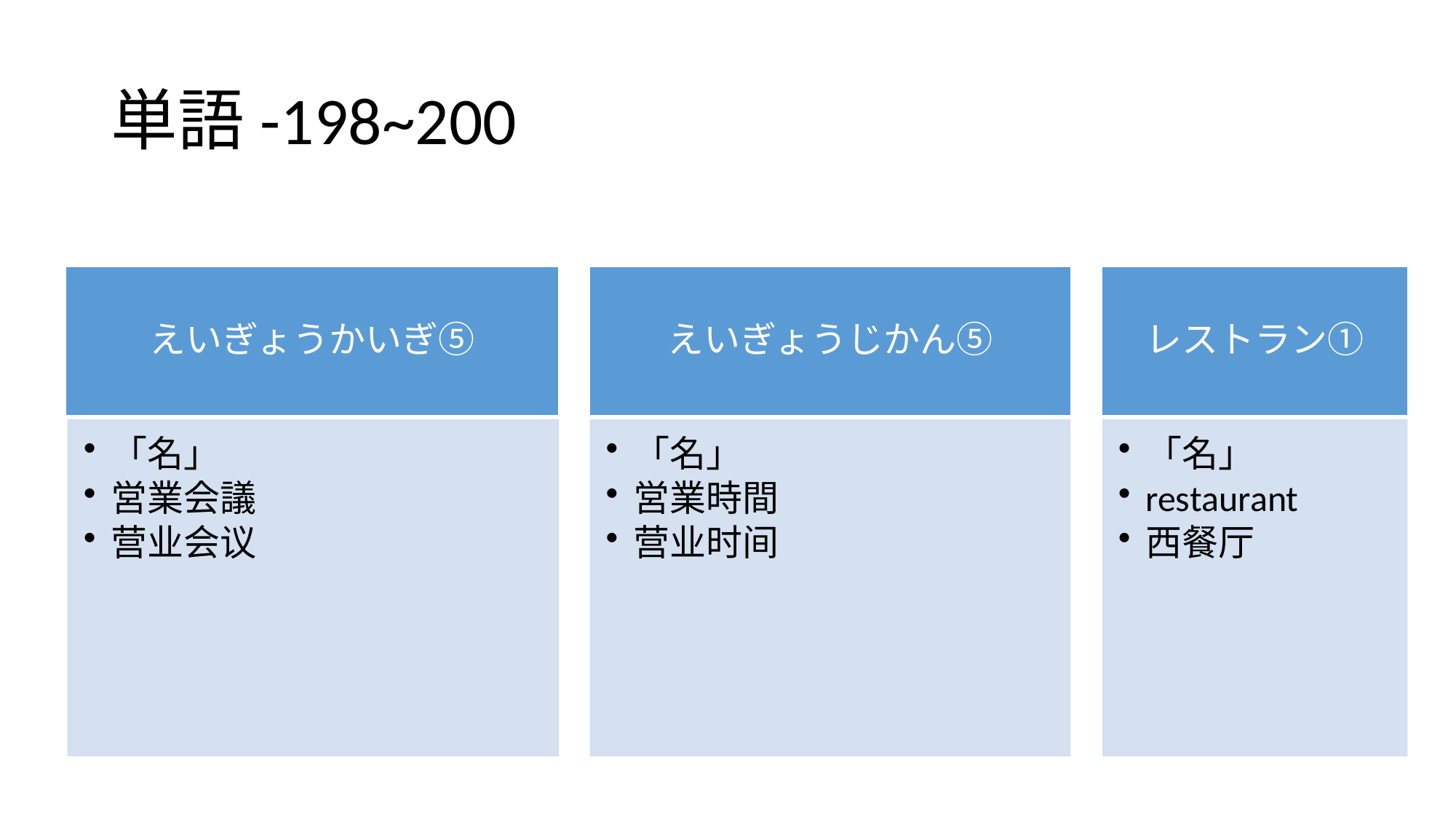

# 単語-198~200
えいぎょうかいぎ⑤
「名」
営業会議
营业会议
えいぎょうじかん⑤
「名」
営業時間
营业时间
レストラン①
「名」
restaurant
西餐厅